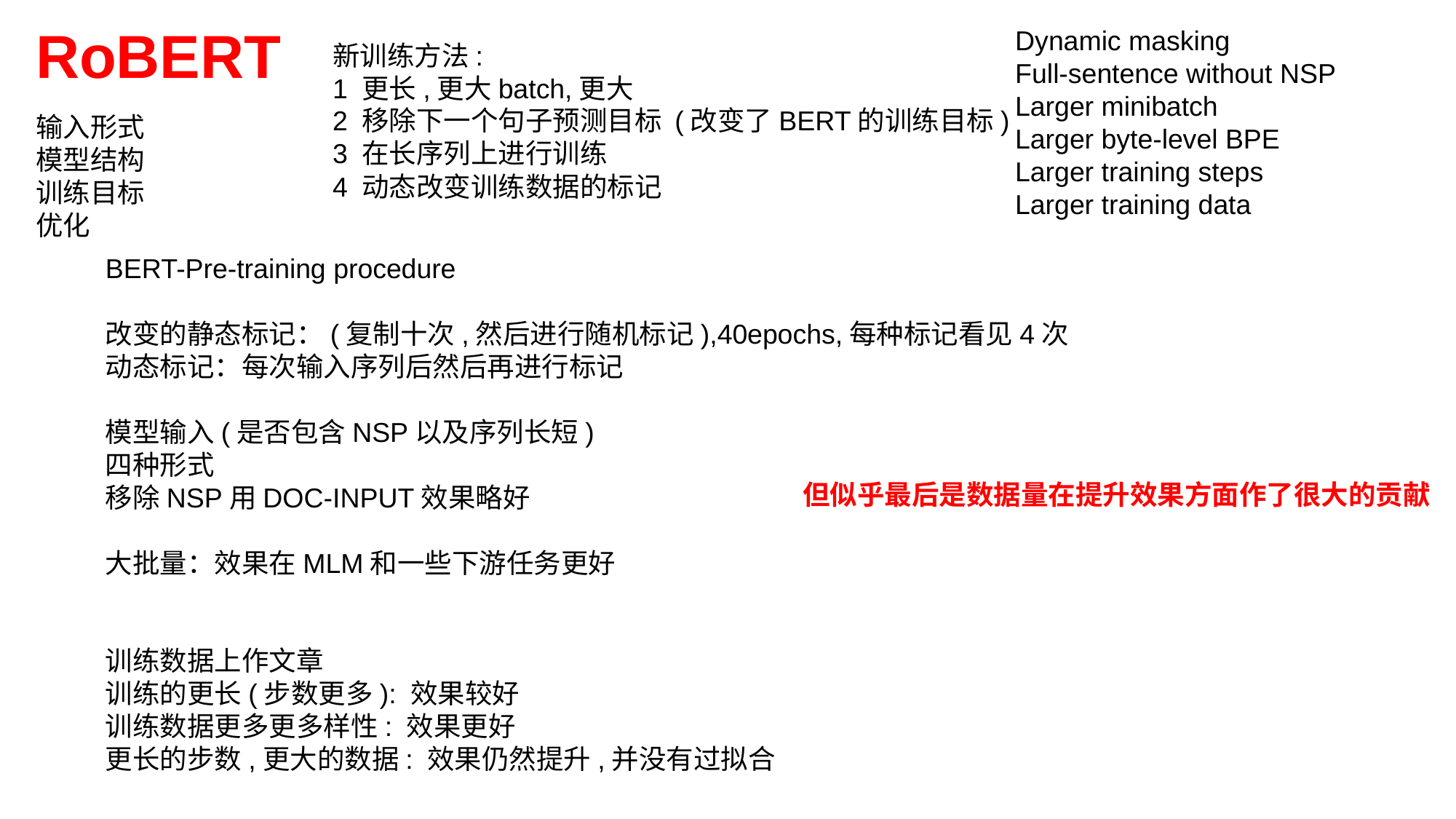

RoBERT
Dynamic masking
Full-sentence without NSP
Larger minibatch
Larger byte-level BPE
Larger training steps
Larger training data
新训练方法:
1 更长,更大batch,更大
2 移除下一个句子预测目标 (改变了BERT的训练目标)
3 在长序列上进行训练
4 动态改变训练数据的标记
输入形式
模型结构
训练目标
优化
BERT-Pre-training procedure

改变的静态标记：(复制十次,然后进行随机标记),40epochs,每种标记看见4次
动态标记：每次输入序列后然后再进行标记

模型输入(是否包含NSP以及序列长短)
四种形式
移除NSP用DOC-INPUT效果略好

大批量：效果在MLM和一些下游任务更好
但似乎最后是数据量在提升效果方面作了很大的贡献
训练数据上作文章
训练的更长(步数更多): 效果较好
训练数据更多更多样性: 效果更好
更长的步数,更大的数据: 效果仍然提升,并没有过拟合